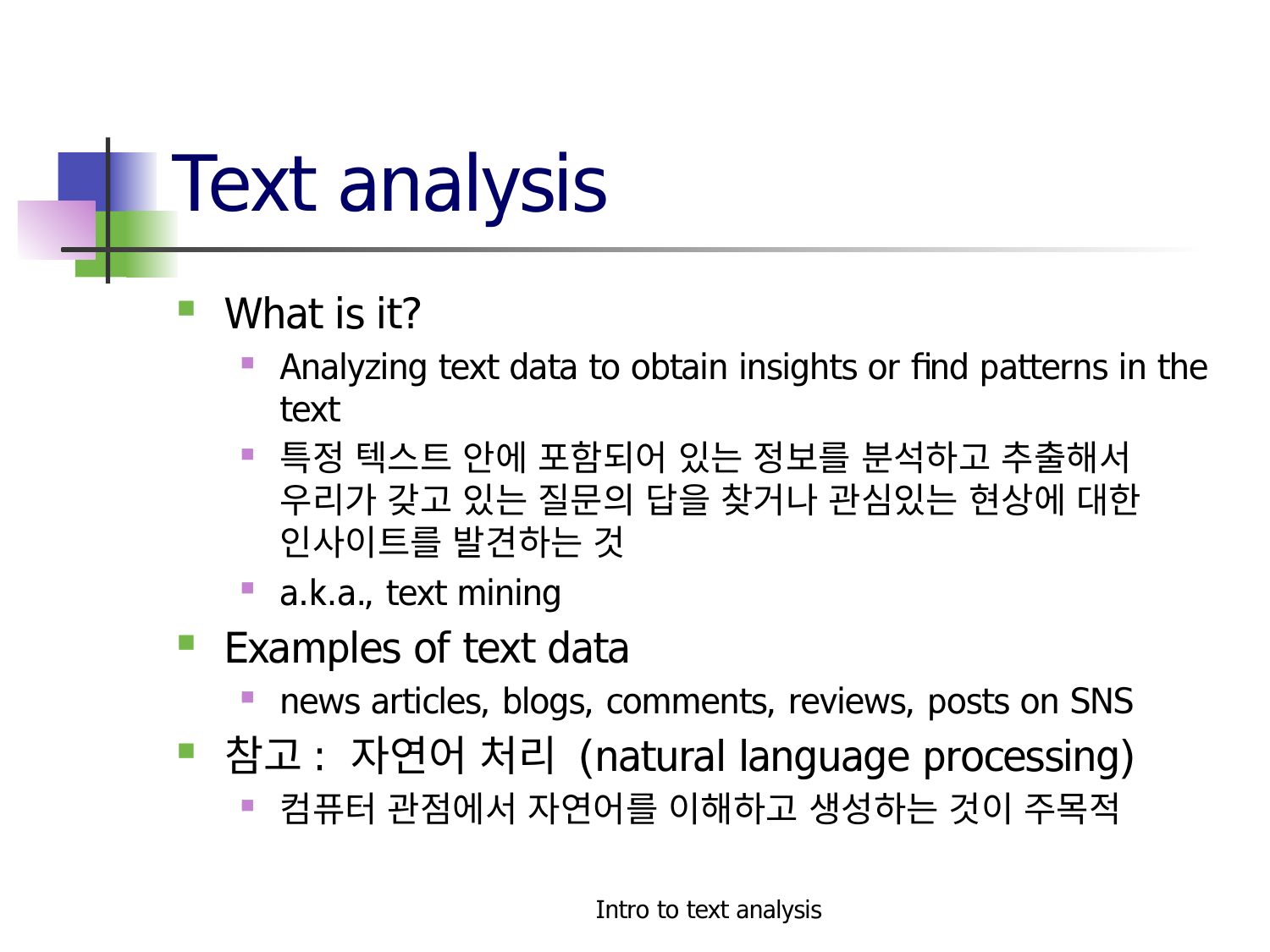

# Text analysis
What is it?
Analyzing text data to obtain insights or find patterns in the text
특정 텍스트 안에 포함되어 있는 정보를 분석하고 추출해서 우리가 갖고 있는 질문의 답을 찾거나 관심있는 현상에 대한 인사이트를 발견하는 것
a.k.a., text mining
Examples of text data
news articles, blogs, comments, reviews, posts on SNS
참고: 자연어 처리 (natural language processing)
컴퓨터 관점에서 자연어를 이해하고 생성하는 것이 주목적
Intro to text analysis